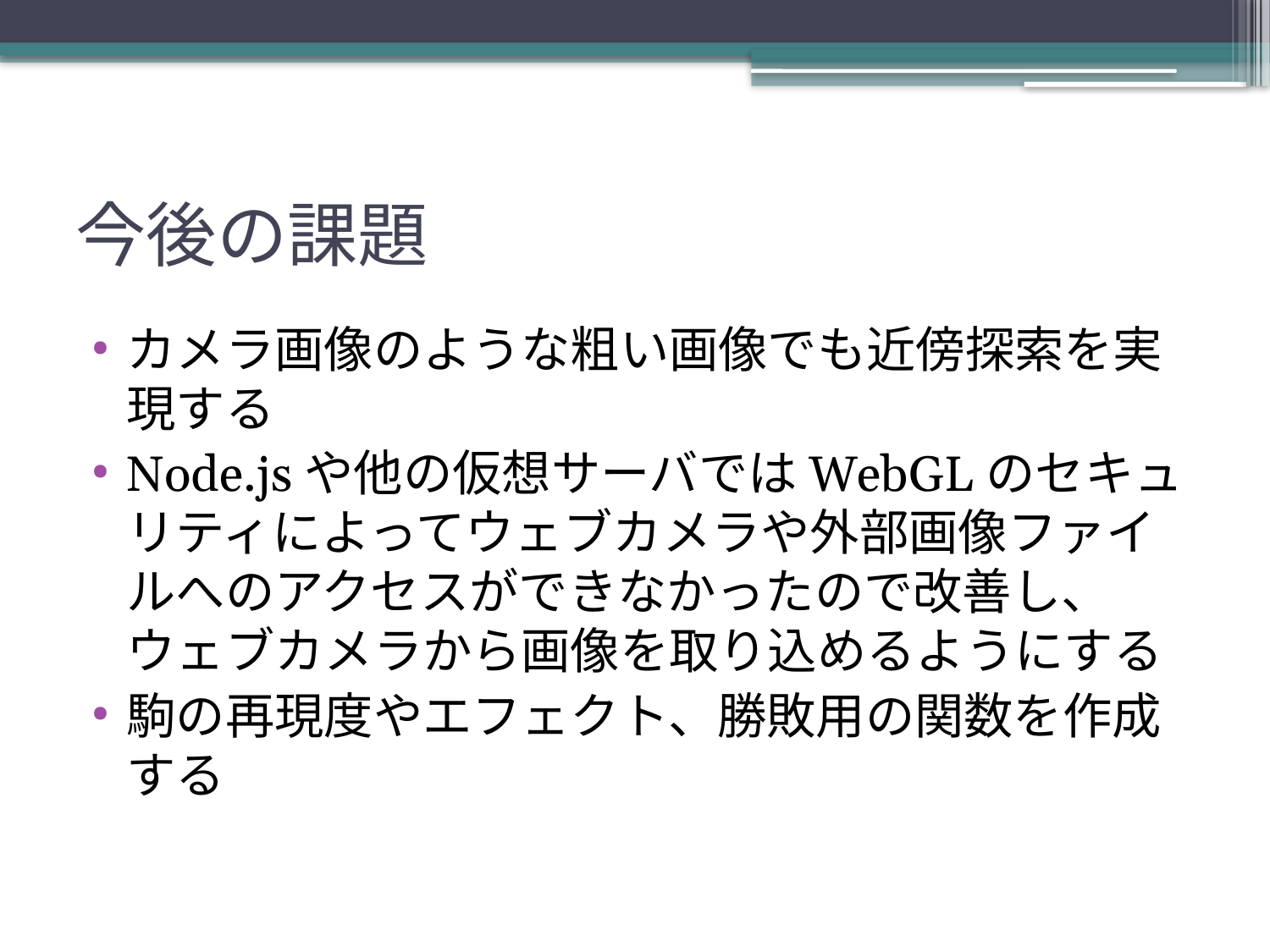

# 今後の課題
カメラ画像のような粗い画像でも近傍探索を実現する
Node.jsや他の仮想サーバではWebGLのセキュリティによってウェブカメラや外部画像ファイルへのアクセスができなかったので改善し、ウェブカメラから画像を取り込めるようにする
駒の再現度やエフェクト、勝敗用の関数を作成する